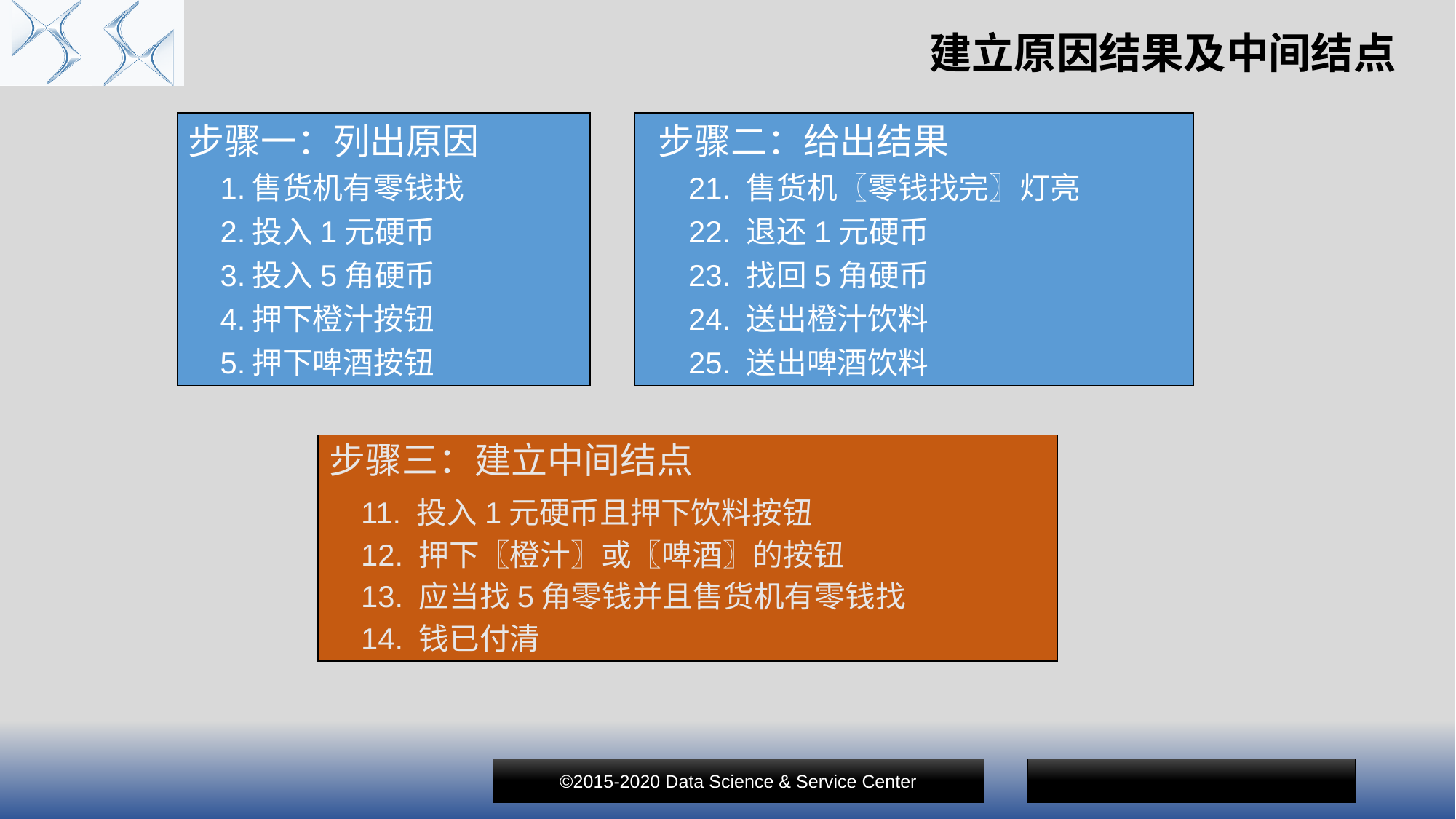

# 建立原因结果及中间结点
步骤一：列出原因
售货机有零钱找
投入1元硬币
投入5角硬币
押下橙汁按钮
押下啤酒按钮
 步骤二：给出结果
21. 售货机〖零钱找完〗灯亮
22. 退还1元硬币
23. 找回5角硬币
24. 送出橙汁饮料
25. 送出啤酒饮料
步骤三：建立中间结点
11. 投入1元硬币且押下饮料按钮
12. 押下〖橙汁〗或〖啤酒〗的按钮
13. 应当找5角零钱并且售货机有零钱找
14. 钱已付清

©2015-2020 Data Science & Service Center
32